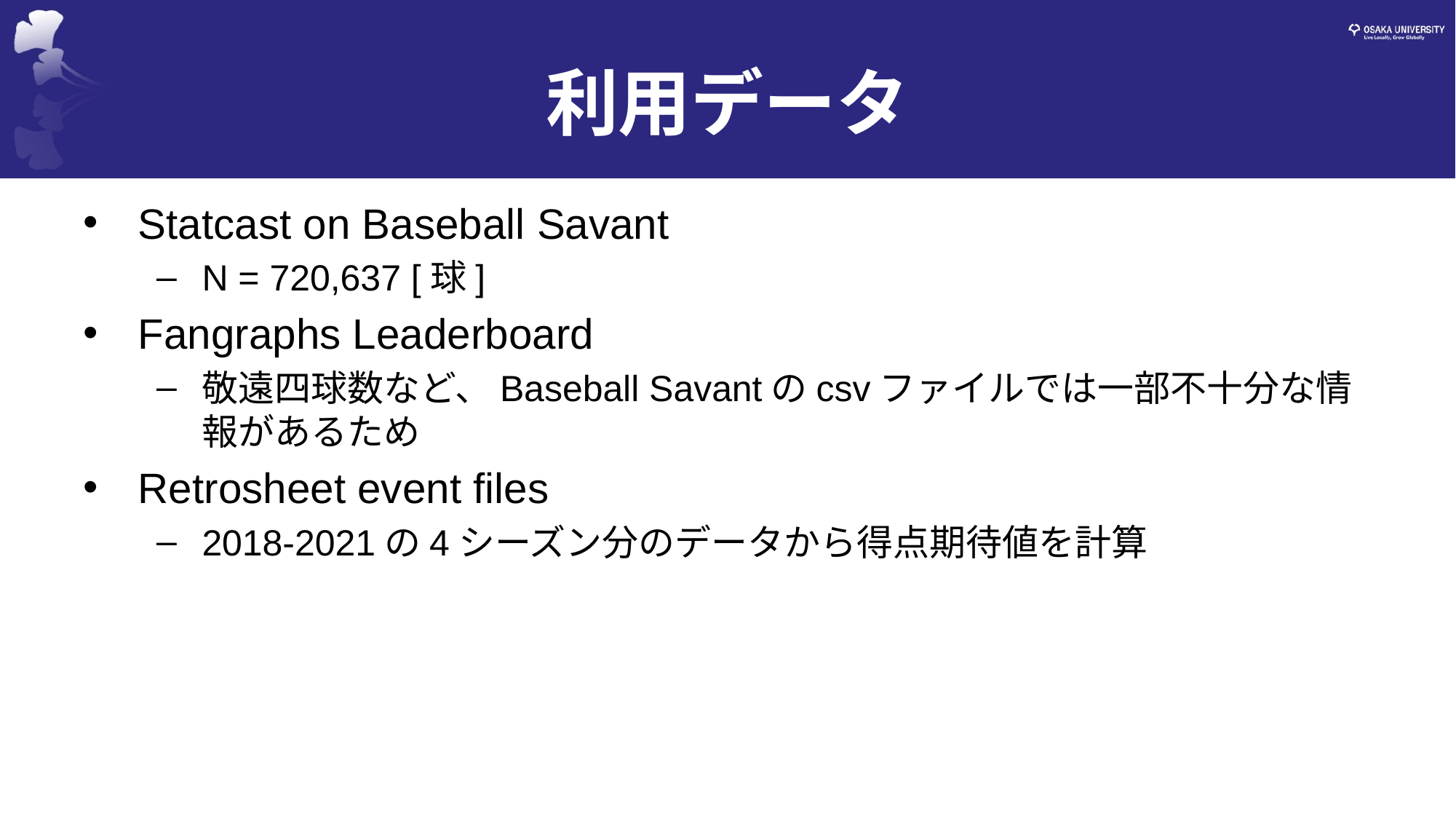

# 利用データ
Statcast on Baseball Savant
N = 720,637 [球]
Fangraphs Leaderboard
敬遠四球数など、Baseball Savantのcsvファイルでは一部不十分な情報があるため
Retrosheet event files
2018-2021の4シーズン分のデータから得点期待値を計算